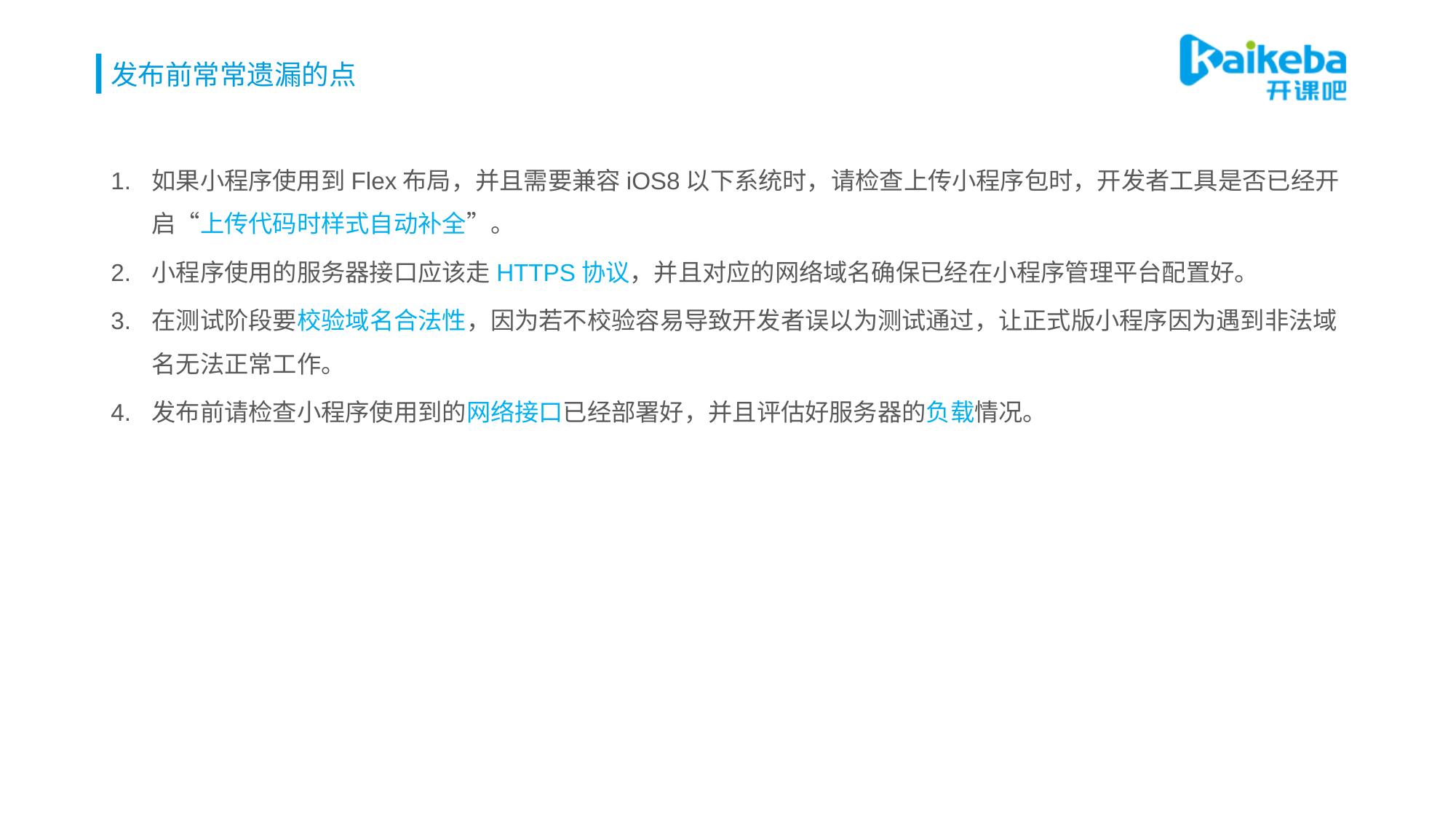

# 发布前常常遗漏的点
如果小程序使用到Flex布局，并且需要兼容iOS8以下系统时，请检查上传小程序包时，开发者工具是否已经开启“上传代码时样式自动补全”。
小程序使用的服务器接口应该走HTTPS协议，并且对应的网络域名确保已经在小程序管理平台配置好。
在测试阶段要校验域名合法性，因为若不校验容易导致开发者误以为测试通过，让正式版小程序因为遇到非法域名无法正常工作。
发布前请检查小程序使用到的网络接口已经部署好，并且评估好服务器的负载情况。